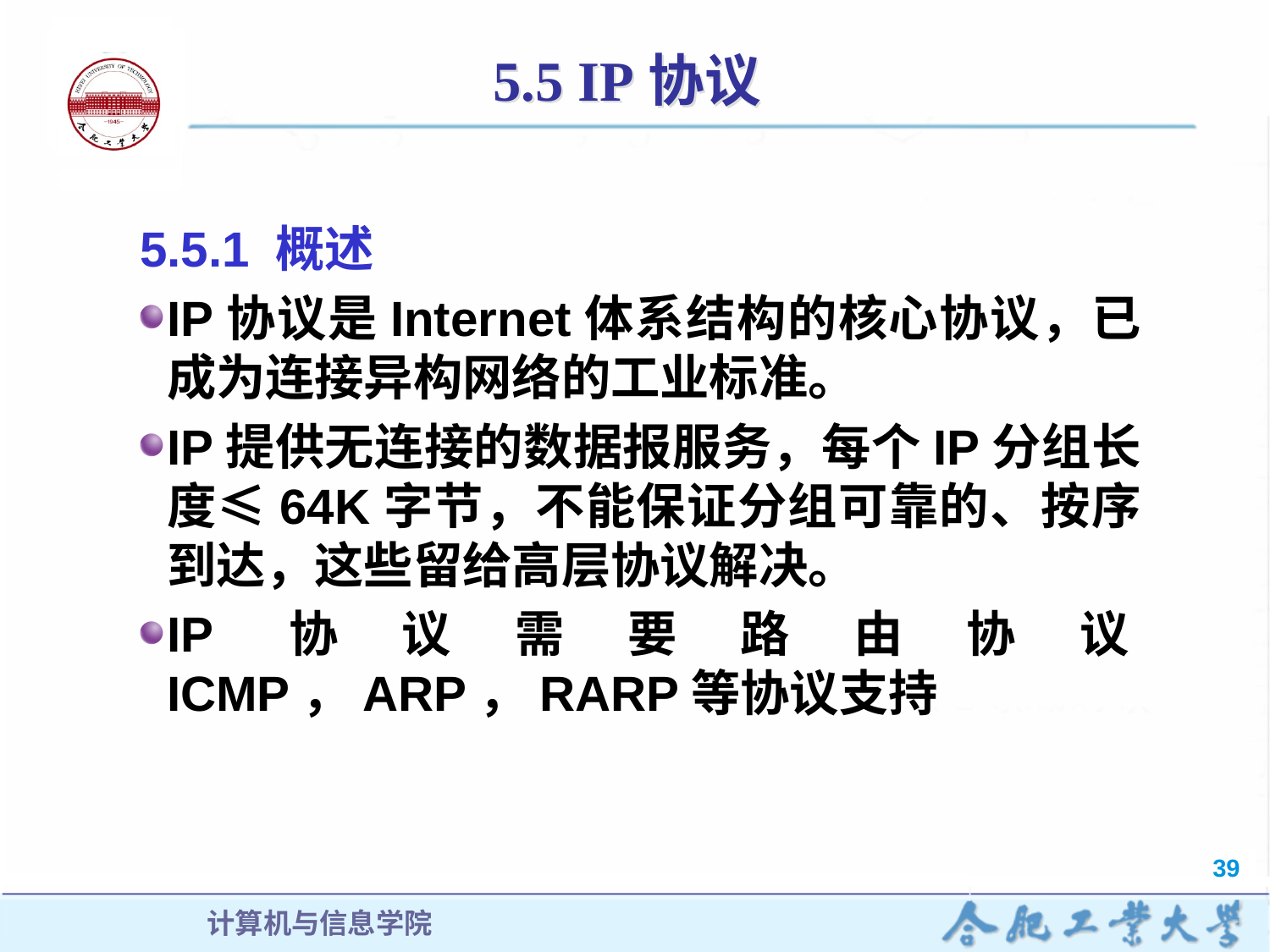

# 5.5 IP协议
5.5.1 概述
IP协议是Internet体系结构的核心协议，已成为连接异构网络的工业标准。
IP提供无连接的数据报服务，每个IP分组长度≤64K字节，不能保证分组可靠的、按序到达，这些留给高层协议解决。
IP协议需要路由协议ICMP，ARP，RARP等协议支持